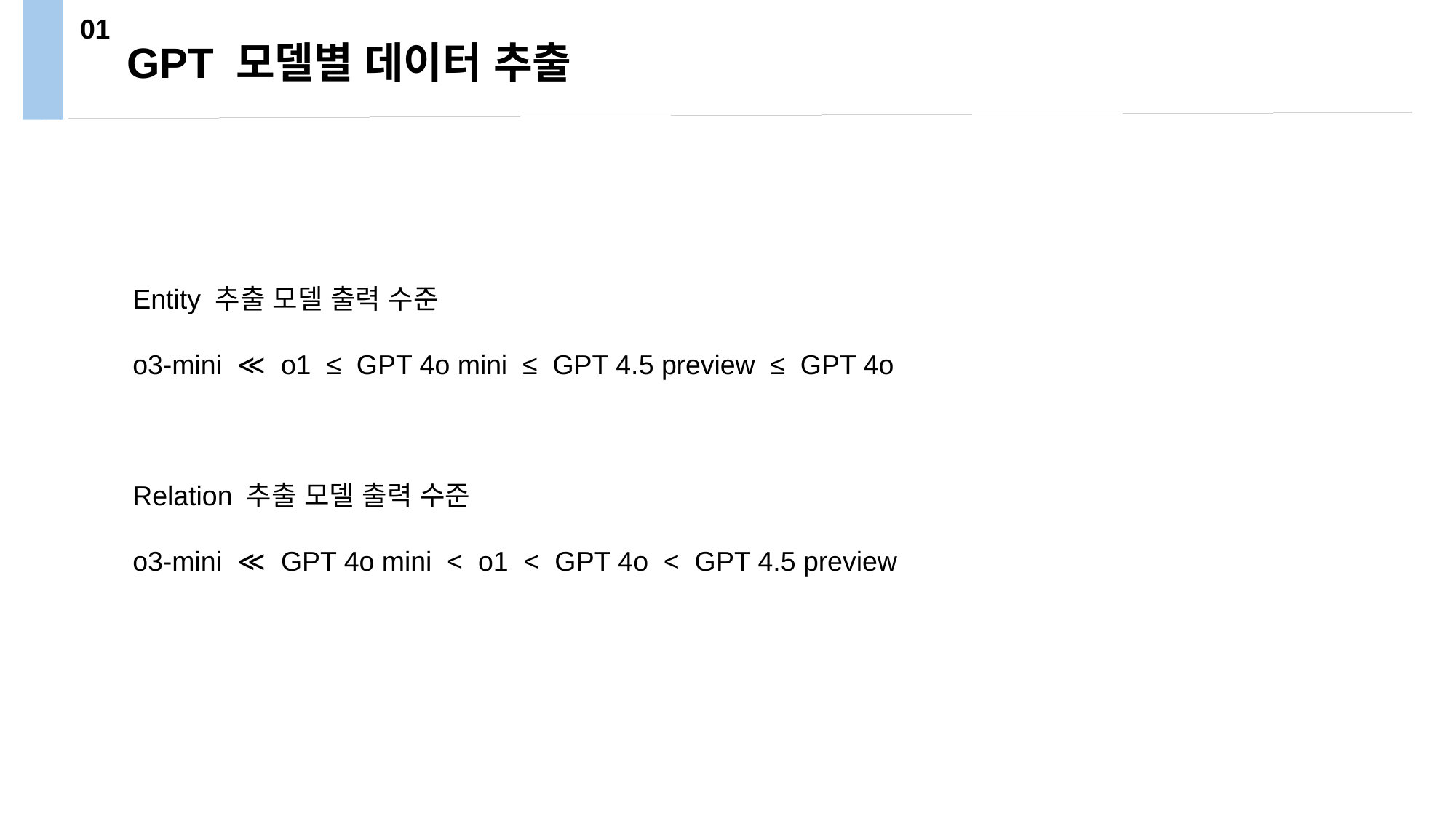

01
GPT 모델별 데이터 추출
Entity 추출 모델 출력 수준
o3-mini  ≪  o1  ≤  GPT 4o mini  ≤  GPT 4.5 preview  ≤  GPT 4o

Relation 추출 모델 출력 수준
o3-mini  ≪  GPT 4o mini  <  o1  <  GPT 4o  <  GPT 4.5 preview